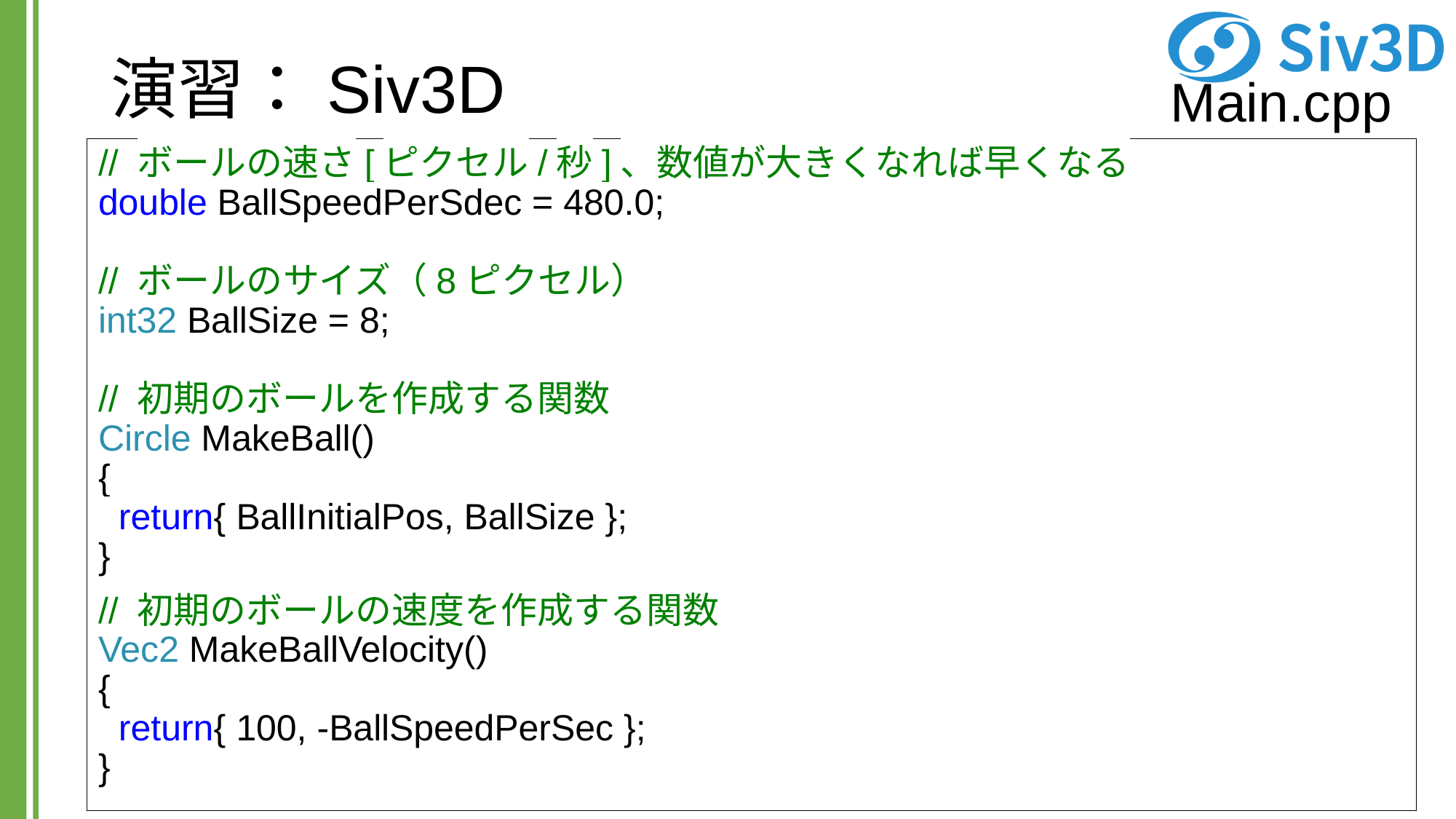

# 演習：Siv3D
Main.cpp
// ボールの速さ[ピクセル/秒]、数値が大きくなれば早くなる
double BallSpeedPerSdec = 480.0;
// ボールのサイズ（8ピクセル）
int32 BallSize = 8;
// 初期のボールを作成する関数
Circle MakeBall()
{
  return{ BallInitialPos, BallSize };
}
// 初期のボールの速度を作成する関数
Vec2 MakeBallVelocity()
{
  return{ 100, -BallSpeedPerSec };
}